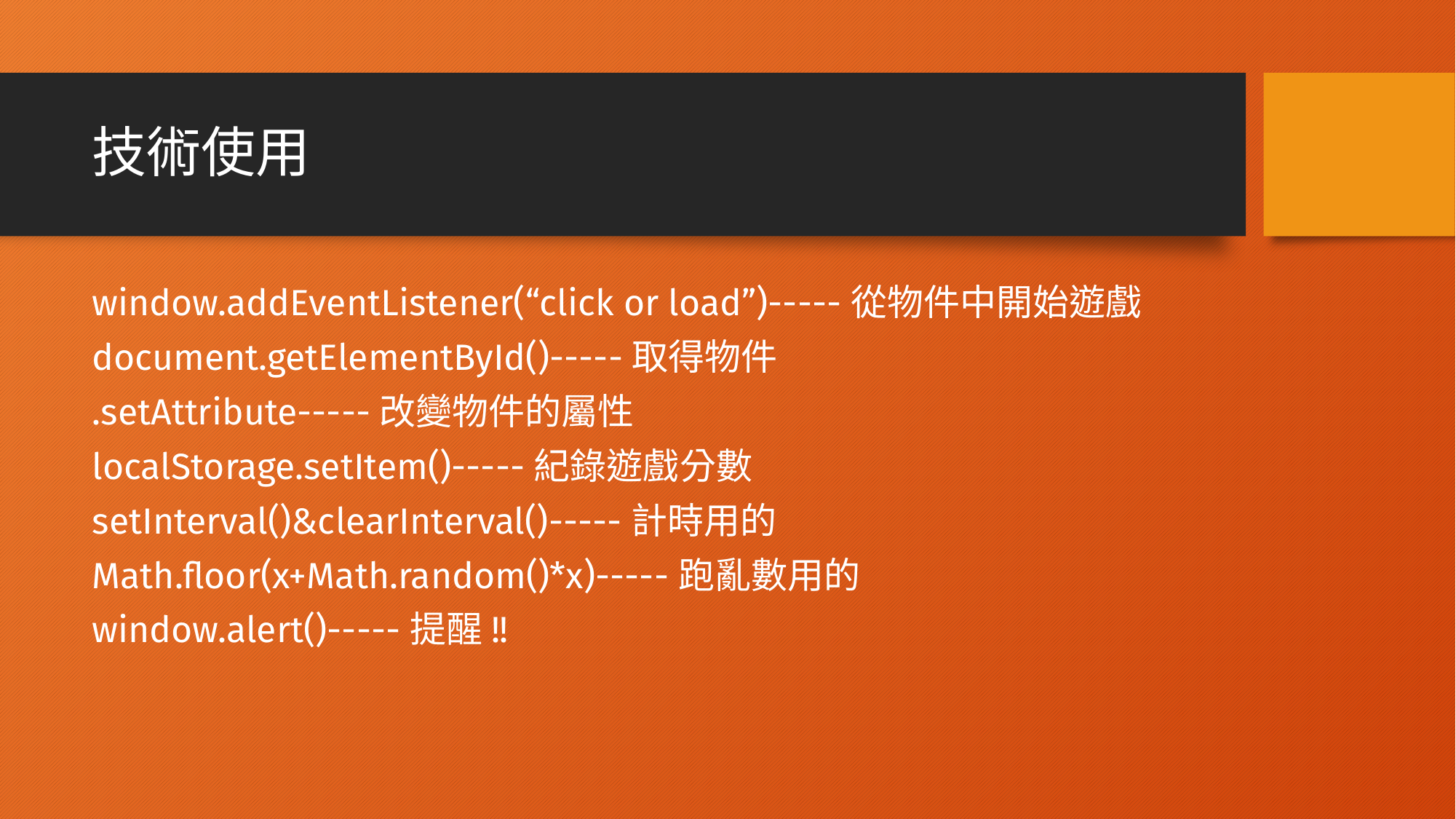

# 技術使用
window.addEventListener(“click or load”)-----從物件中開始遊戲
document.getElementById()-----取得物件
.setAttribute-----改變物件的屬性
localStorage.setItem()-----紀錄遊戲分數
setInterval()&clearInterval()-----計時用的
Math.floor(x+Math.random()*x)-----跑亂數用的
window.alert()-----提醒!!